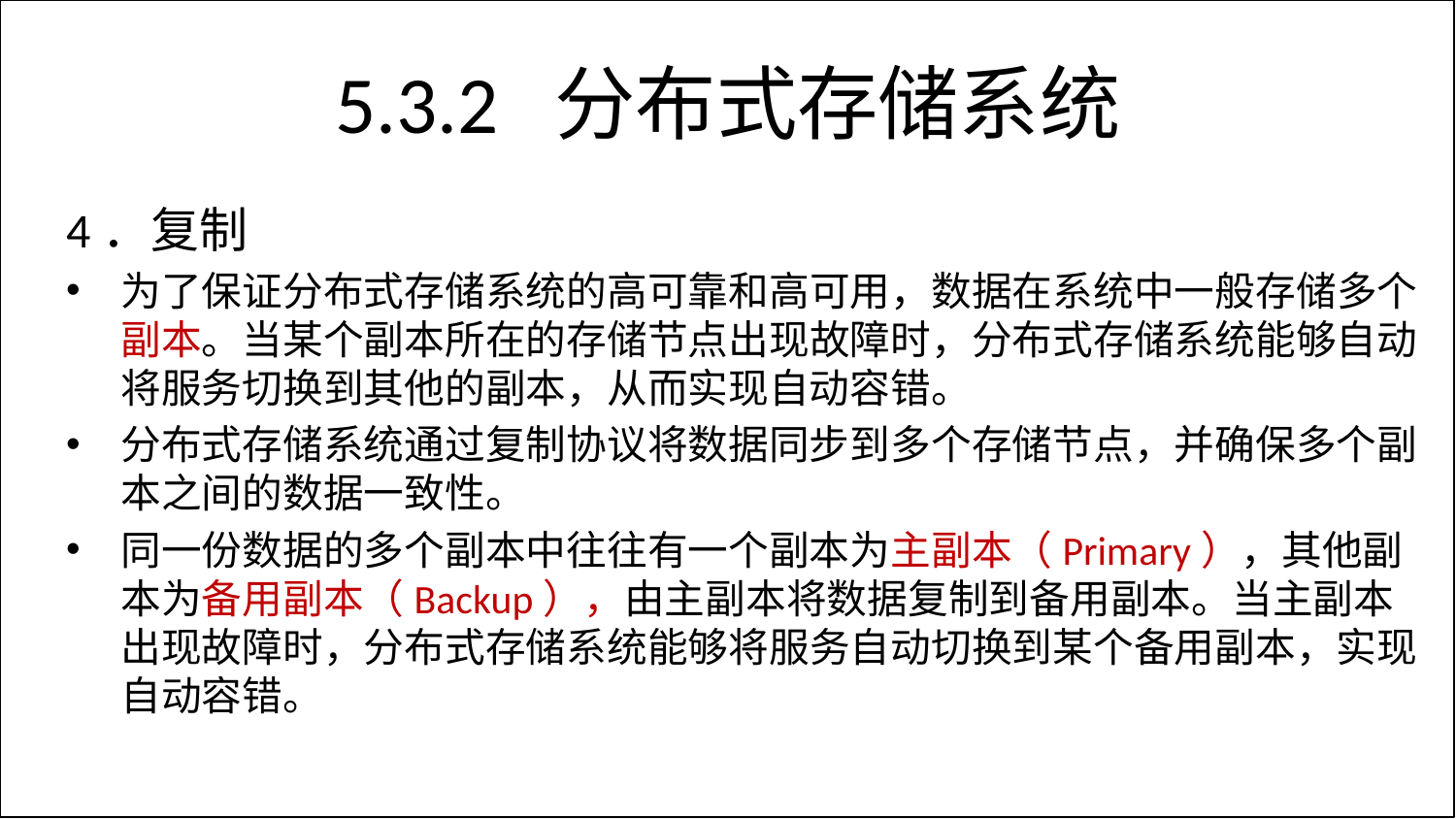

# 5.3.2  分布式存储系统
4．复制
为了保证分布式存储系统的高可靠和高可用，数据在系统中一般存储多个副本。当某个副本所在的存储节点出现故障时，分布式存储系统能够自动将服务切换到其他的副本，从而实现自动容错。
分布式存储系统通过复制协议将数据同步到多个存储节点，并确保多个副本之间的数据一致性。
同一份数据的多个副本中往往有一个副本为主副本（Primary），其他副本为备用副本（Backup），由主副本将数据复制到备用副本。当主副本出现故障时，分布式存储系统能够将服务自动切换到某个备用副本，实现自动容错。